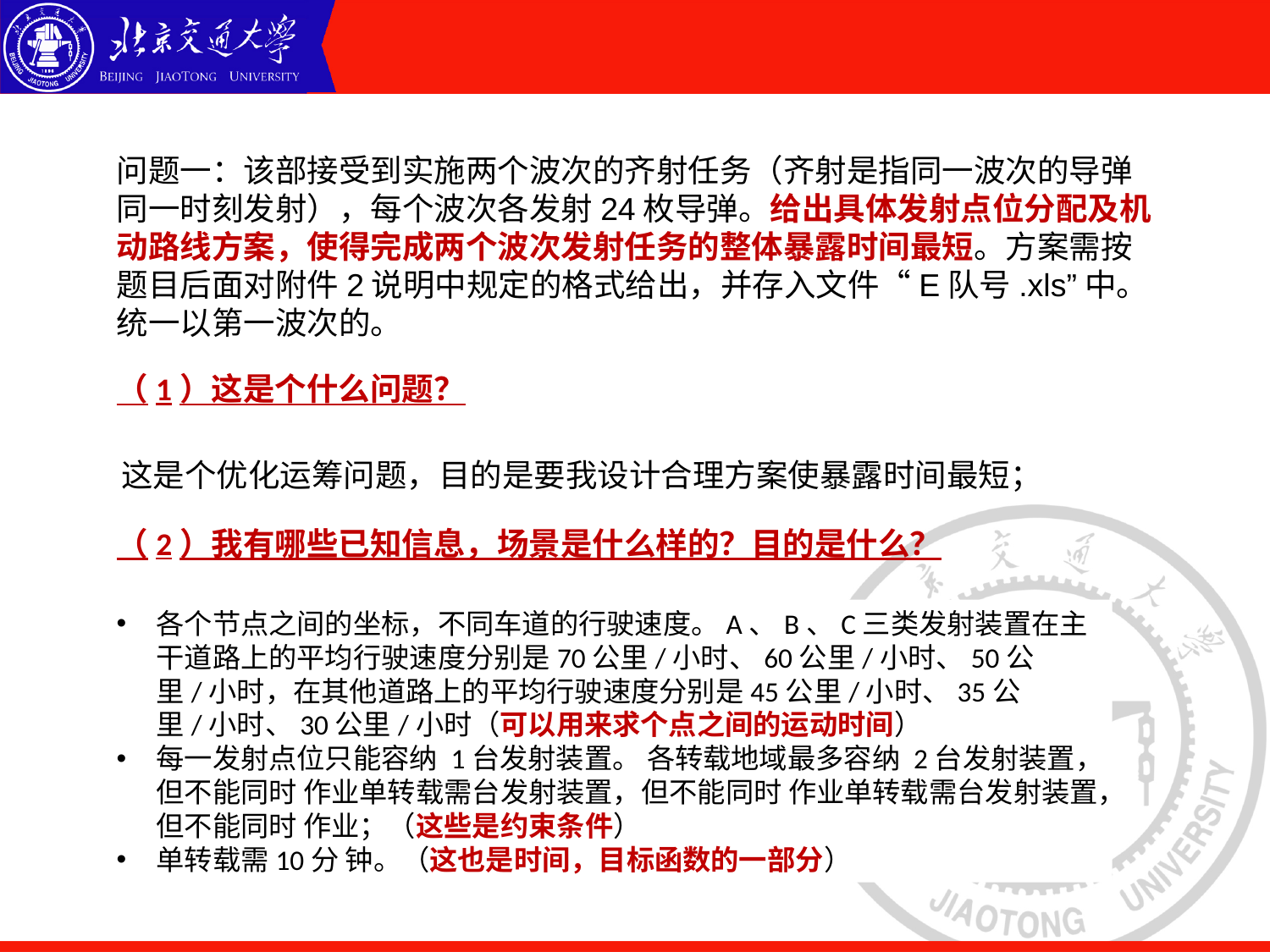

问题一：该部接受到实施两个波次的齐射任务（齐射是指同一波次的导弹同一时刻发射），每个波次各发射24枚导弹。给出具体发射点位分配及机动路线方案，使得完成两个波次发射任务的整体暴露时间最短。方案需按题目后面对附件2说明中规定的格式给出，并存入文件“E队号.xls”中。统一以第一波次的。
（1）这是个什么问题？
这是个优化运筹问题，目的是要我设计合理方案使暴露时间最短；
（2）我有哪些已知信息，场景是什么样的？目的是什么？
各个节点之间的坐标，不同车道的行驶速度。A、B、C三类发射装置在主干道路上的平均行驶速度分别是70公里/小时、60公里/小时、50公里/小时，在其他道路上的平均行驶速度分别是45公里/小时、35公里/小时、30公里/小时（可以用来求个点之间的运动时间）
每一发射点位只能容纳 1台发射装置。 各转载地域最多容纳 2台发射装置，但不能同时 作业单转载需台发射装置，但不能同时 作业单转载需台发射装置，但不能同时 作业；（这些是约束条件）
单转载需10分 钟。（这也是时间，目标函数的一部分）